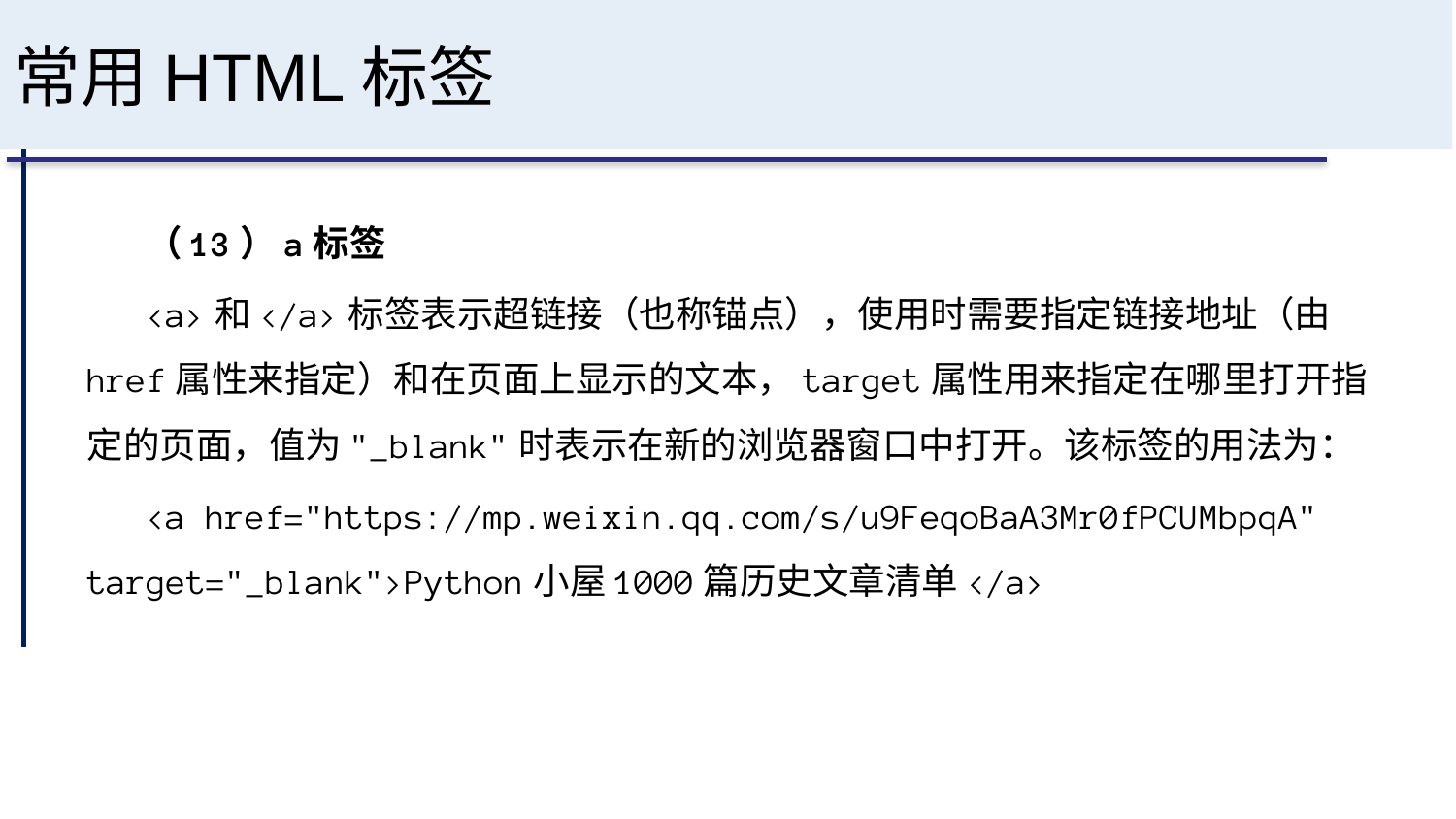

# 常用HTML标签
（13）a标签
<a>和</a>标签表示超链接（也称锚点），使用时需要指定链接地址（由href属性来指定）和在页面上显示的文本，target属性用来指定在哪里打开指定的页面，值为"_blank"时表示在新的浏览器窗口中打开。该标签的用法为：
<a href="https://mp.weixin.qq.com/s/u9FeqoBaA3Mr0fPCUMbpqA" target="_blank">Python小屋1000篇历史文章清单</a>